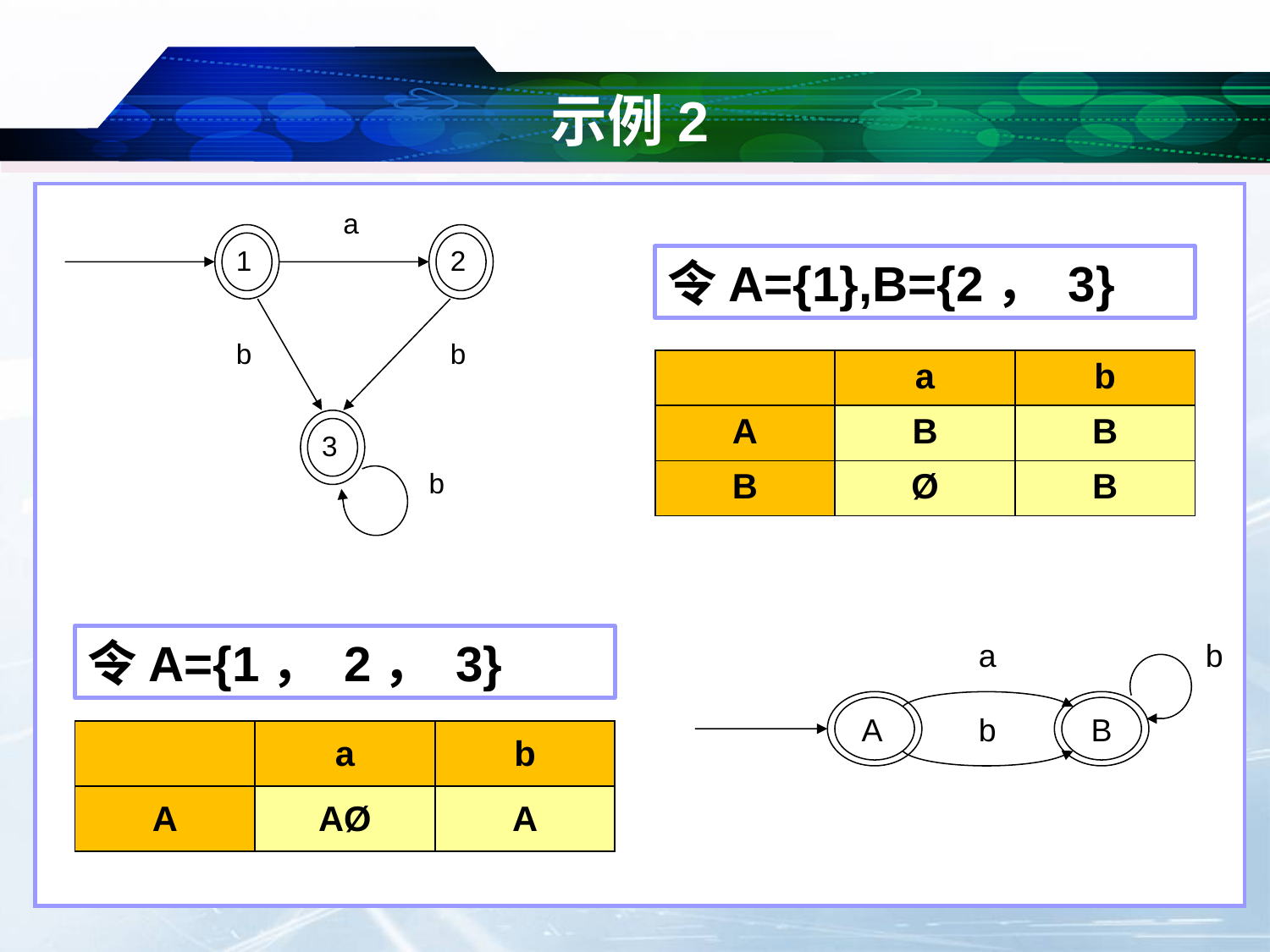

# 示例2

a

1

2

b
b

3

b
令A={1},B={2， 3}
|  | a | b |
| --- | --- | --- |
| A | B | B |
| B | Ø | B |
令A={1， 2， 3}
a
b

A

B
b

|  | a | b |
| --- | --- | --- |
| A | AØ | A |